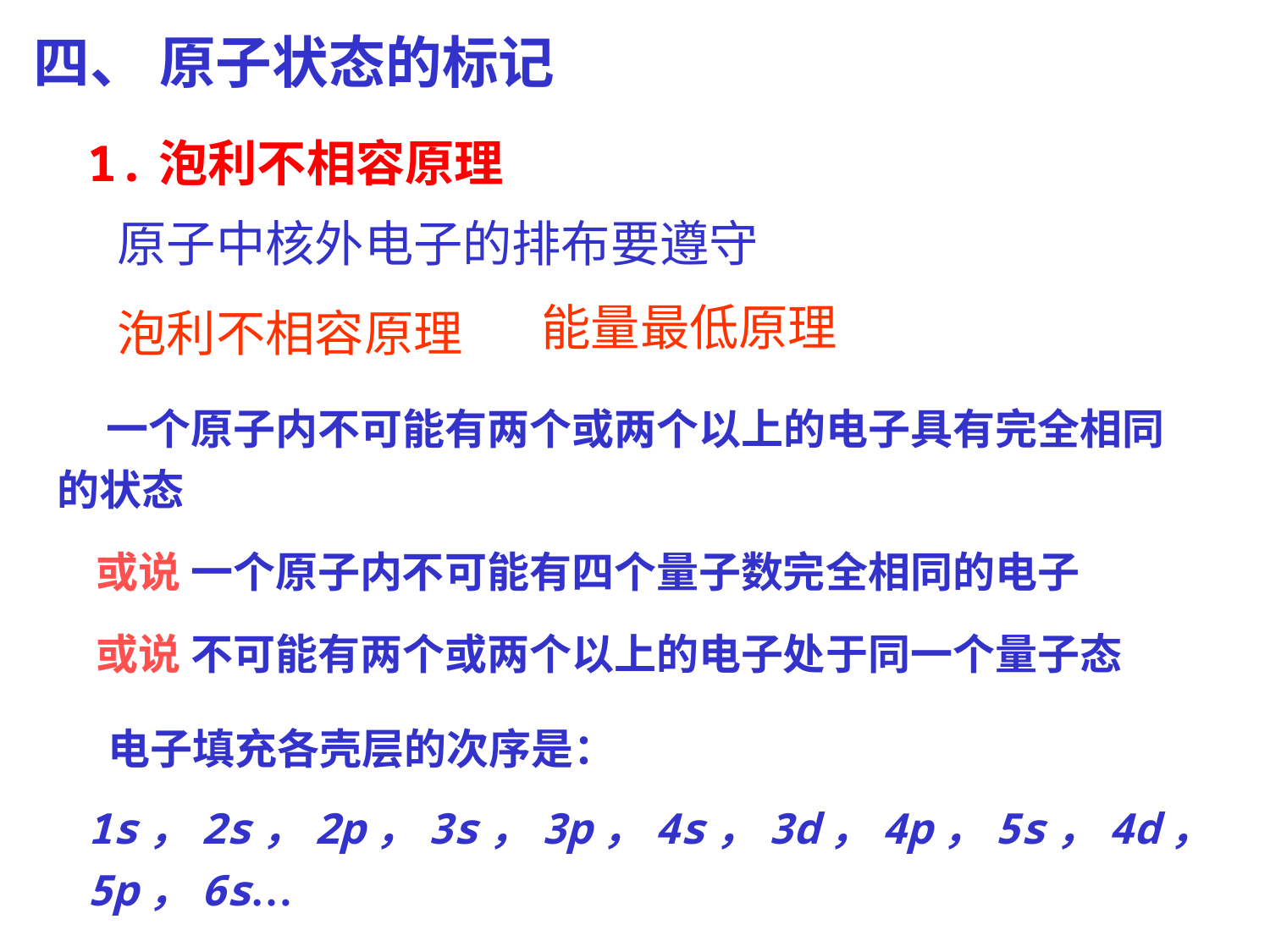

四、 原子状态的标记
1.泡利不相容原理
原子中核外电子的排布要遵守
能量最低原理
泡利不相容原理
    一个原子内不可能有两个或两个以上的电子具有完全相同的状态
   或说 一个原子内不可能有四个量子数完全相同的电子
   或说 不可能有两个或两个以上的电子处于同一个量子态
电子填充各壳层的次序是：
1s，2s，2p，3s，3p，4s，3d，4p，5s，4d，5p，6s…